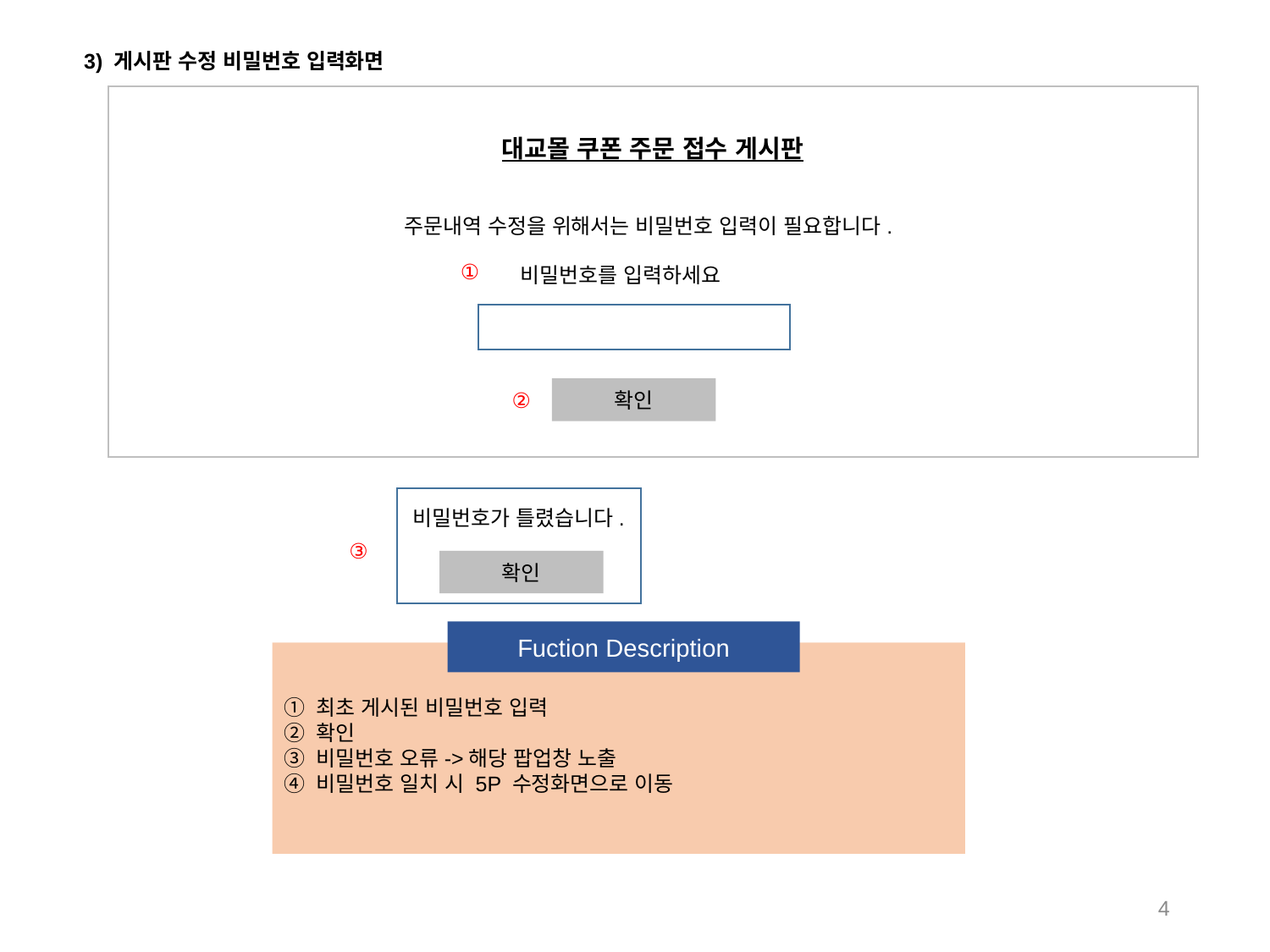

3) 게시판 수정 비밀번호 입력화면

대교몰 쿠폰 주문 접수 게시판
주문내역 수정을 위해서는 비밀번호 입력이 필요합니다.
①
비밀번호를 입력하세요

확인
②

비밀번호가 틀렸습니다.
③
확인
Fuction Description

① 최초 게시된 비밀번호 입력
② 확인
③ 비밀번호 오류->해당 팝업창 노출
④ 비밀번호 일치 시 5P 수정화면으로 이동
4